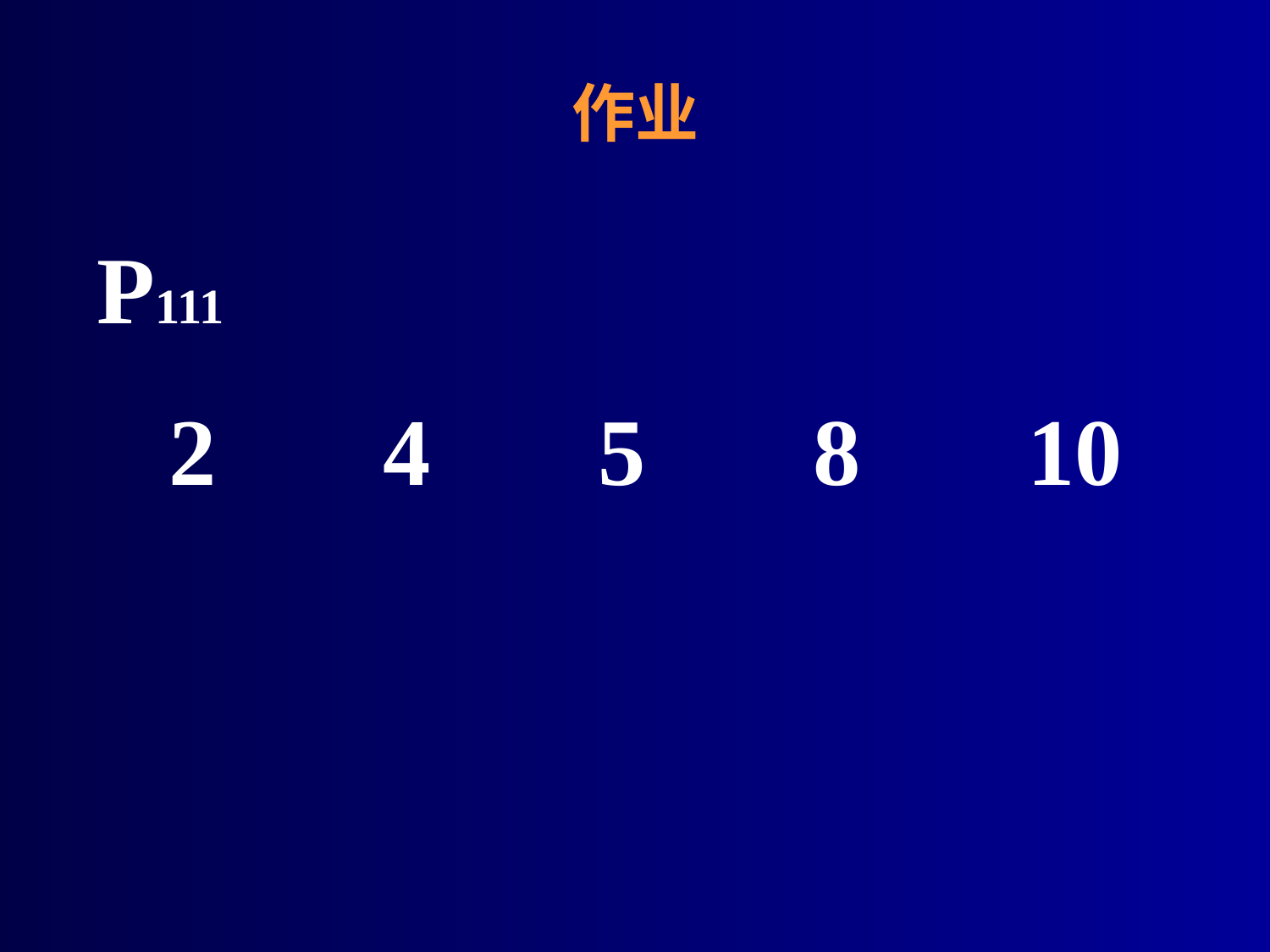

# 作业
P111
   2       4       5       8       10